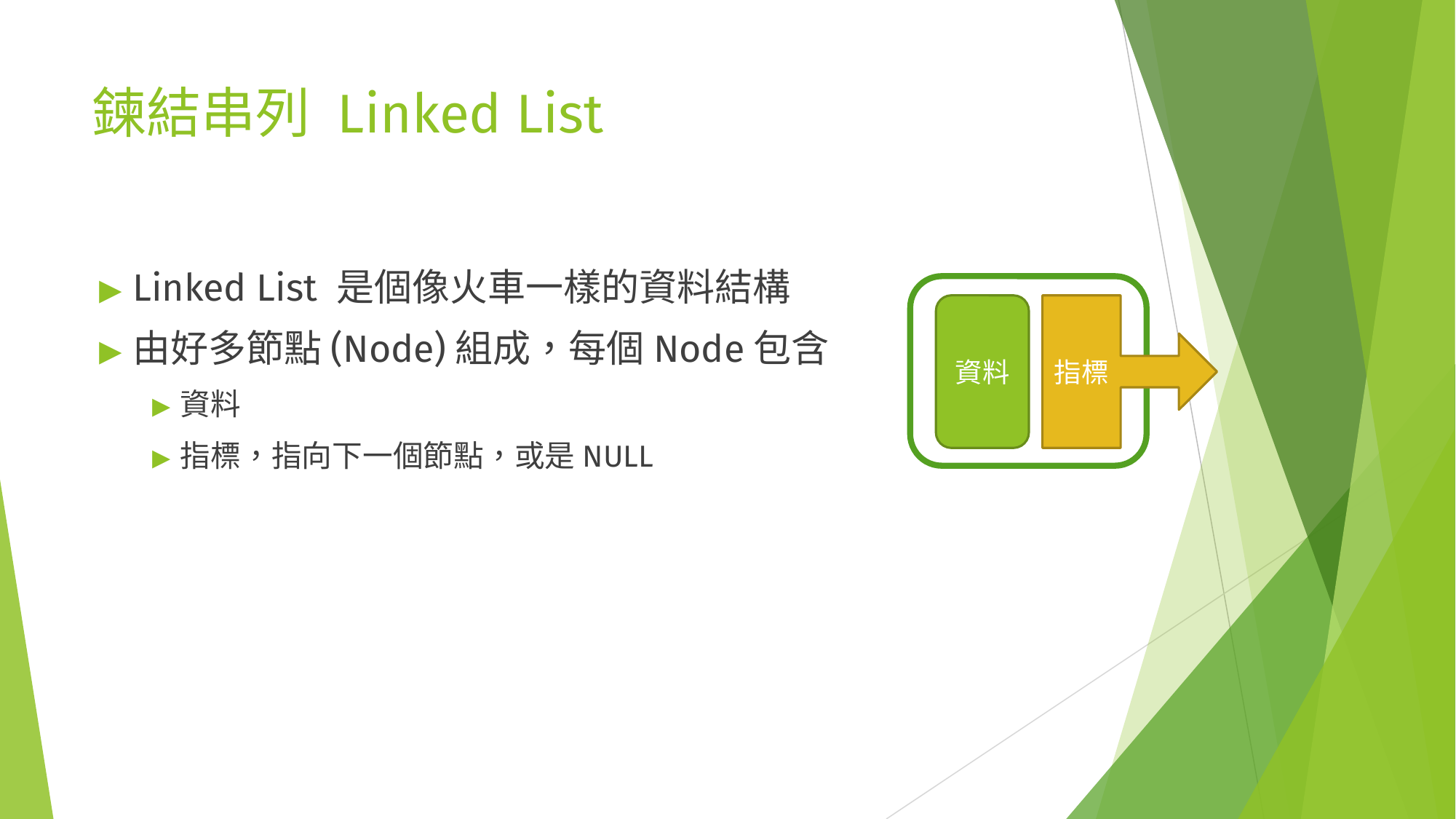

# 鍊結串列 Linked List
Linked List 是個像火車一樣的資料結構
由好多節點(Node)組成，每個Node包含
資料
指標，指向下一個節點，或是NULL

資料
指標